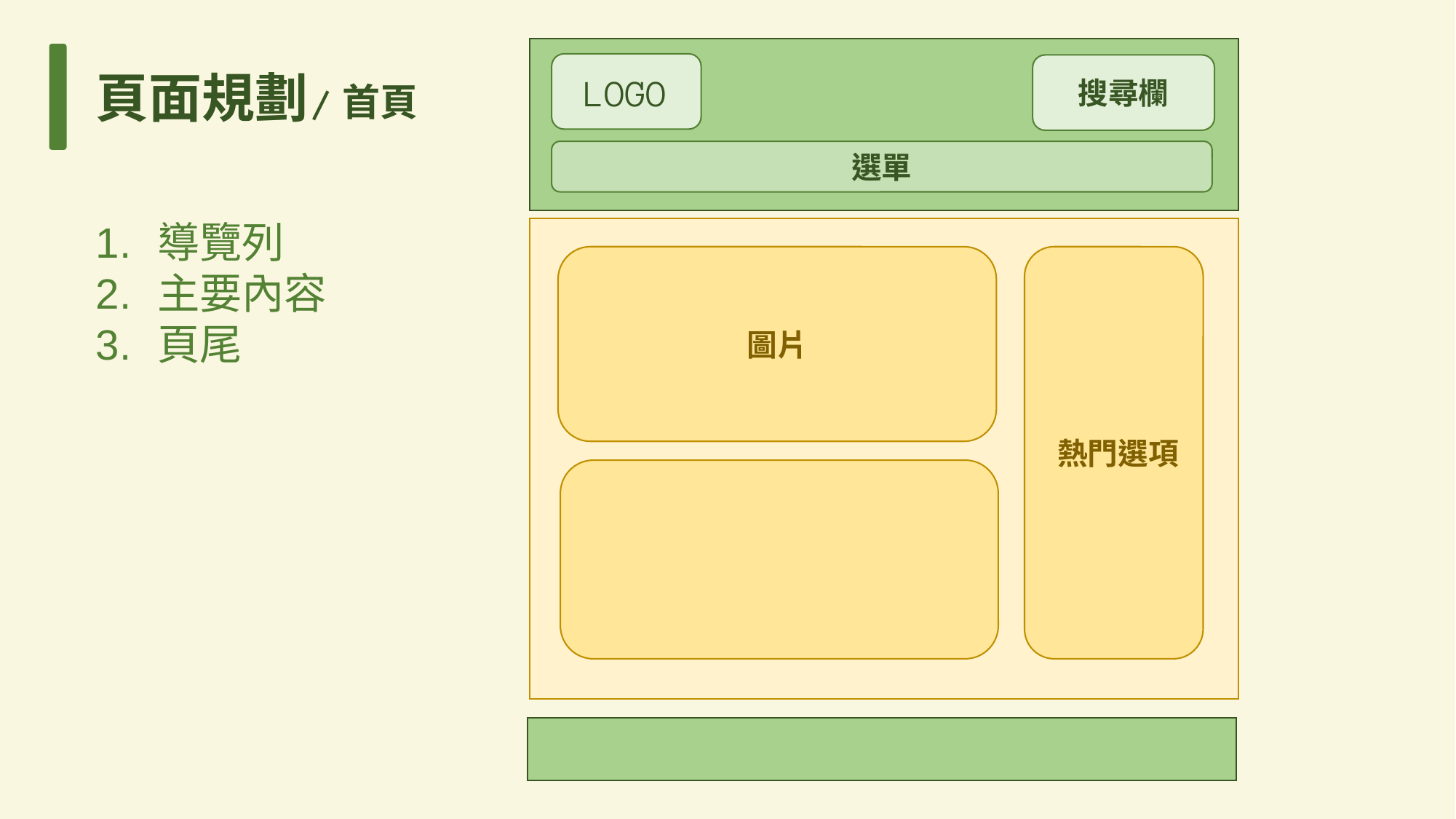

LOGO
搜尋欄
頁面規劃
/首頁
選單
導覽列
主要內容
頁尾

圖片

熱門選項